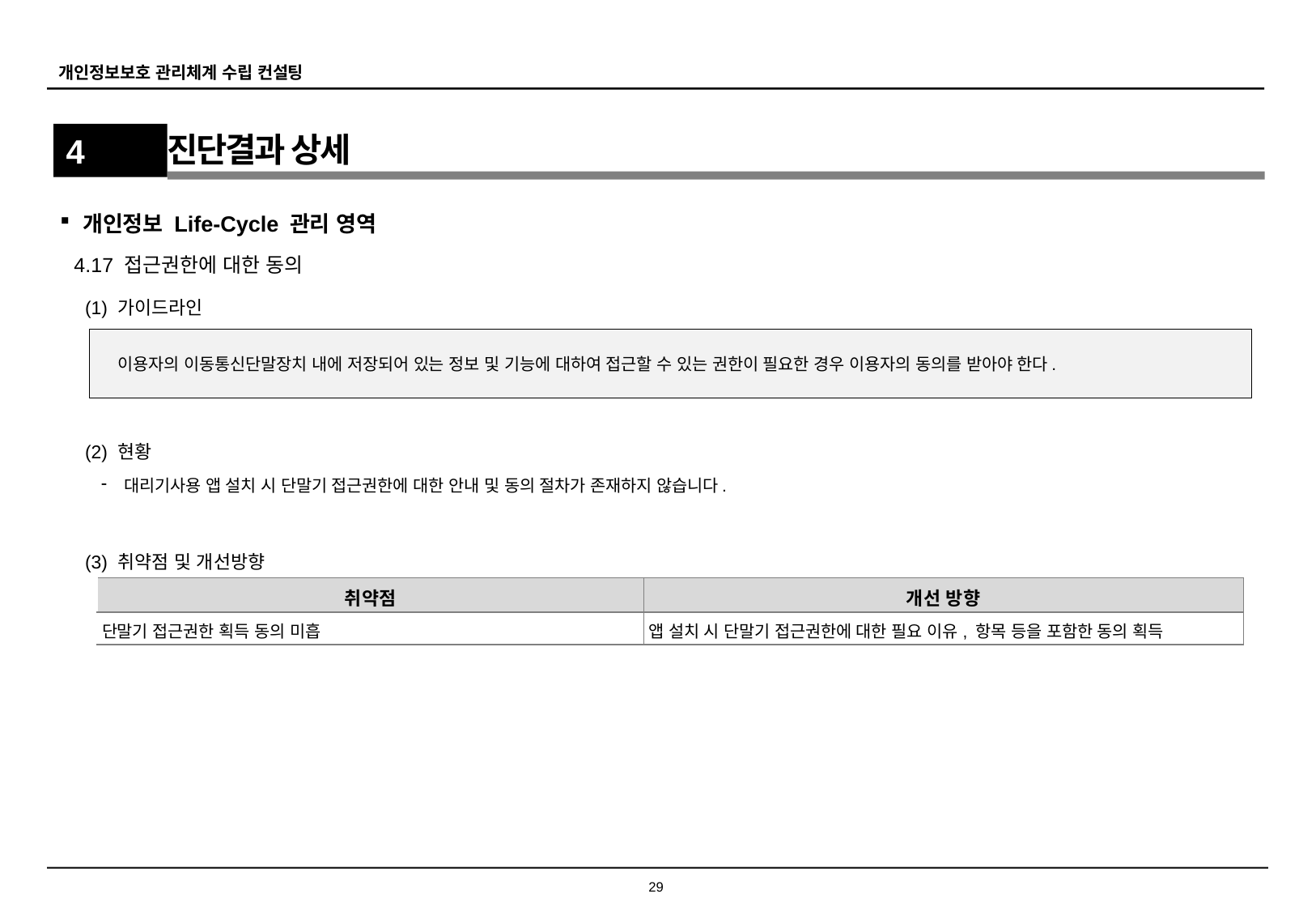

4
진단결과 상세

개인정보 Life-Cycle 관리 영역
4.17 접근권한에 대한 동의
(1) 가이드라인
이용자의 이동통신단말장치 내에 저장되어 있는 정보 및 기능에 대하여 접근할 수 있는 권한이 필요한 경우 이용자의 동의를 받아야 한다.
(2) 현황
대리기사용 앱 설치 시 단말기 접근권한에 대한 안내 및 동의 절차가 존재하지 않습니다.
(3) 취약점 및 개선방향
| 취약점 | 개선 방향 |
| --- | --- |
| 단말기 접근권한 획득 동의 미흡 | 앱 설치 시 단말기 접근권한에 대한 필요 이유, 항목 등을 포함한 동의 획득 |